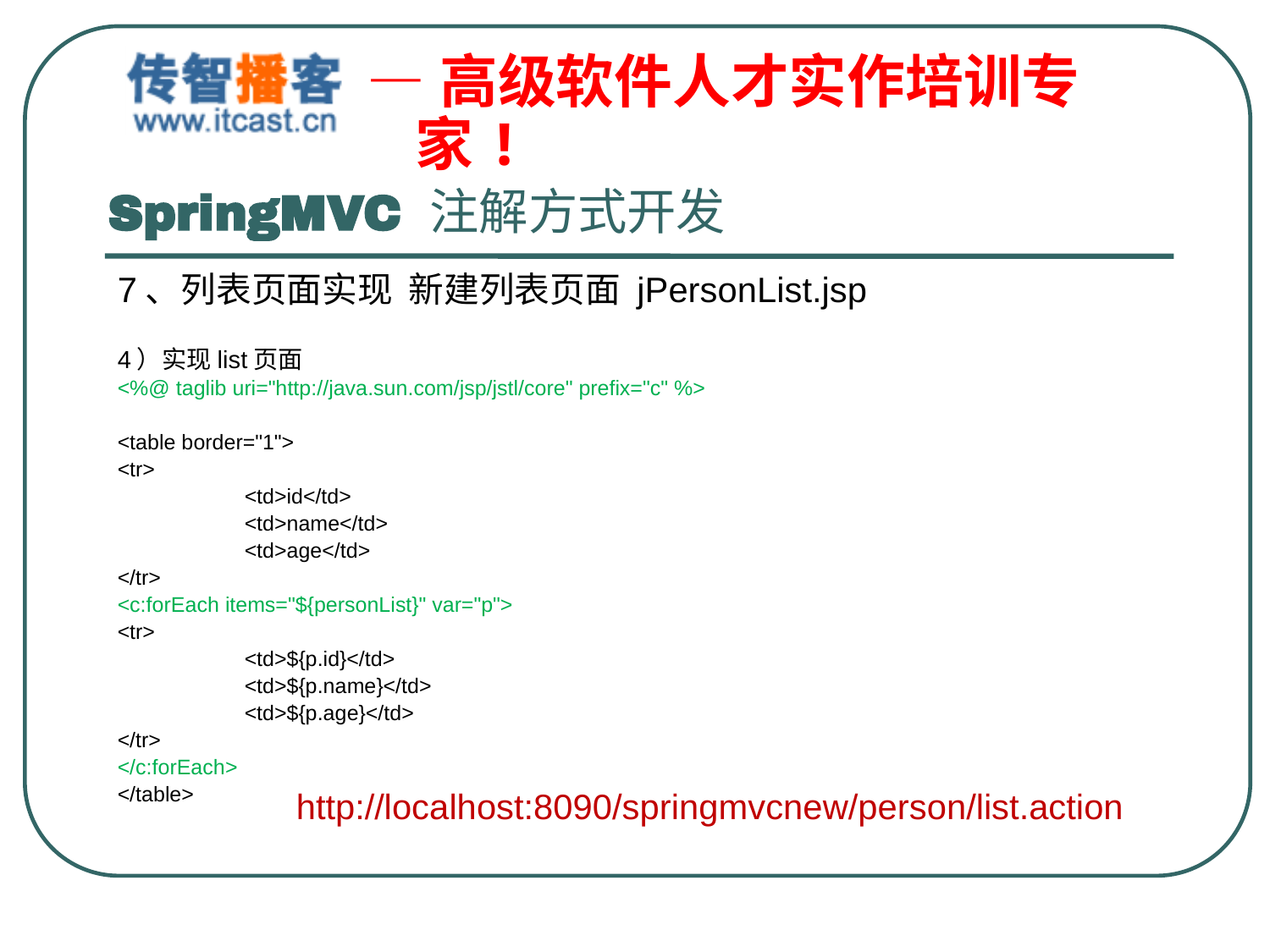

# SpringMVC 注解方式开发
7、列表页面实现  新建列表页面 jPersonList.jsp

4）实现list页面
<%@ taglib uri="http://java.sun.com/jsp/jstl/core" prefix="c" %>

<table border="1">
<tr>
	<td>id</td>
	<td>name</td>
	<td>age</td>
</tr>
<c:forEach items="${personList}" var="p">
<tr>
	<td>${p.id}</td>
	<td>${p.name}</td>
	<td>${p.age}</td>
</tr>
</c:forEach>
</table>
http://localhost:8090/springmvcnew/person/list.action